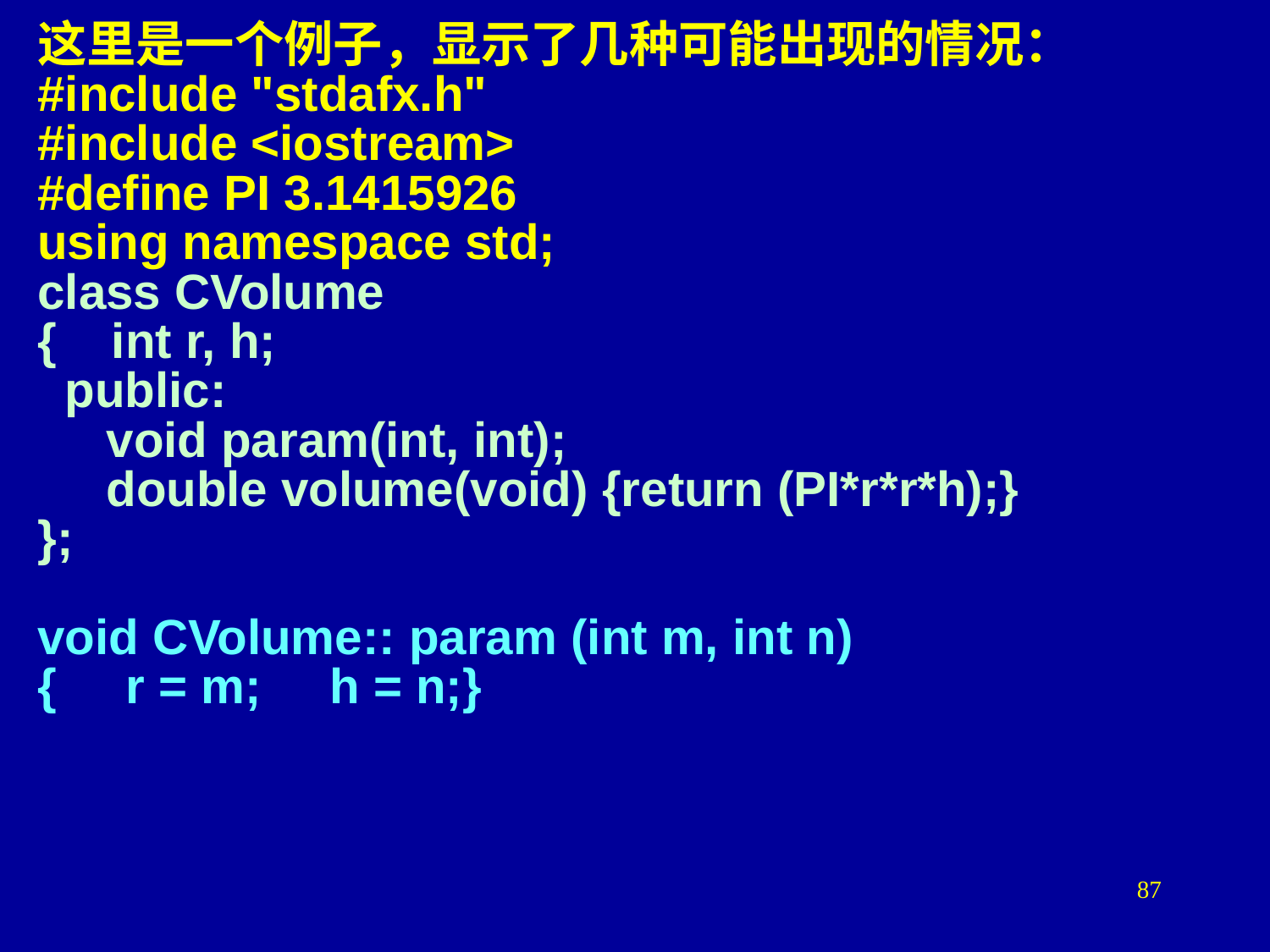

这里是一个例子，显示了几种可能出现的情况：
#include "stdafx.h"
#include <iostream>
#define PI 3.1415926
using namespace std;
class CVolume
{    int r, h;
  public:
     void param(int, int);
     double volume(void) {return (PI*r*r*h);}
};

void CVolume:: param (int m, int n)
{     r = m;     h = n;}

87